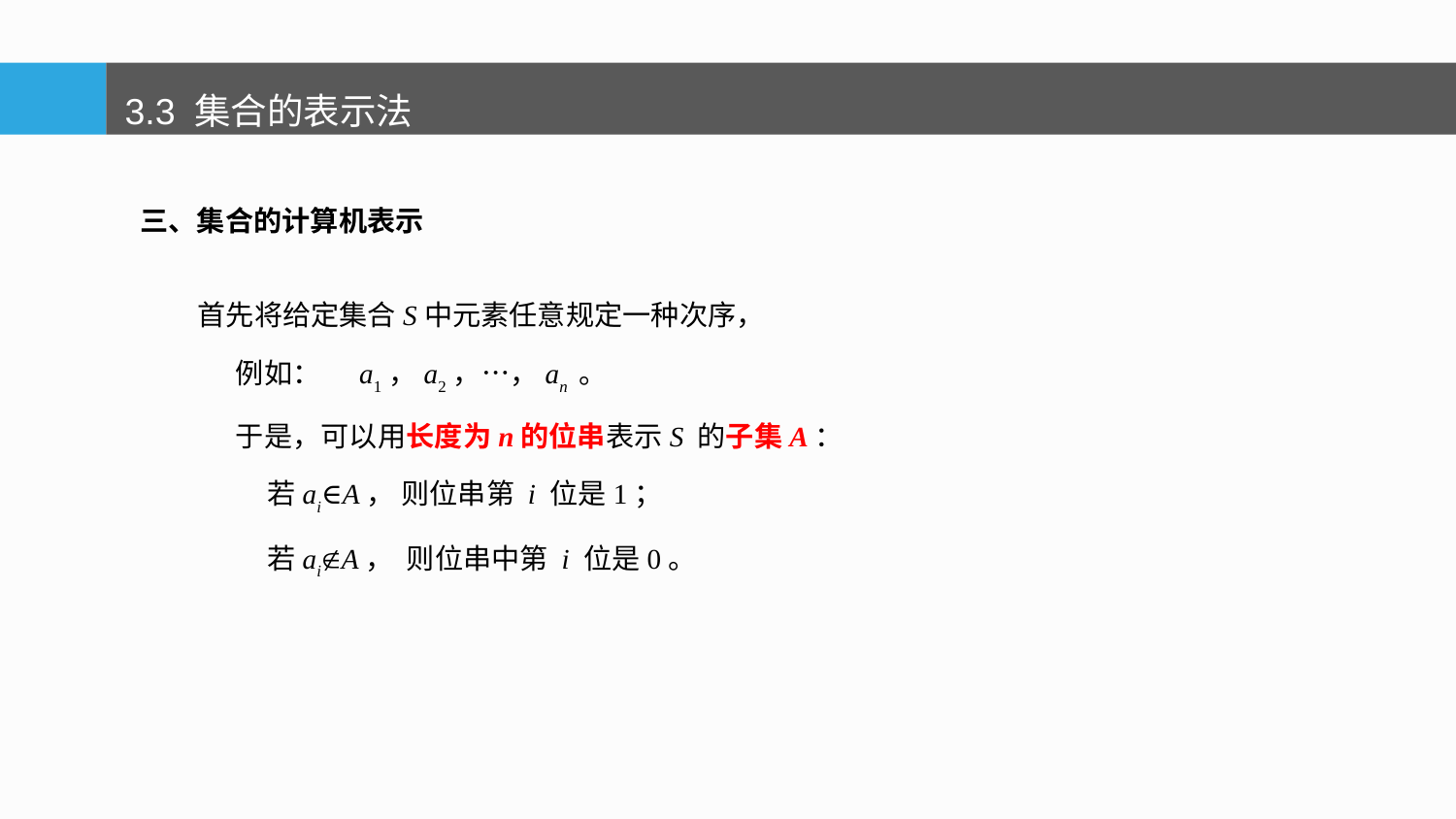

3.3 集合的表示法

三、集合的计算机表示

首先将给定集合S中元素任意规定一种次序，
     例如：     a1，a2，…，an 。
     于是，可以用长度为n的位串表示S 的子集A：
          若ai∈A， 则位串第 i 位是1；
          若ai∉A，  则位串中第 i 位是0。